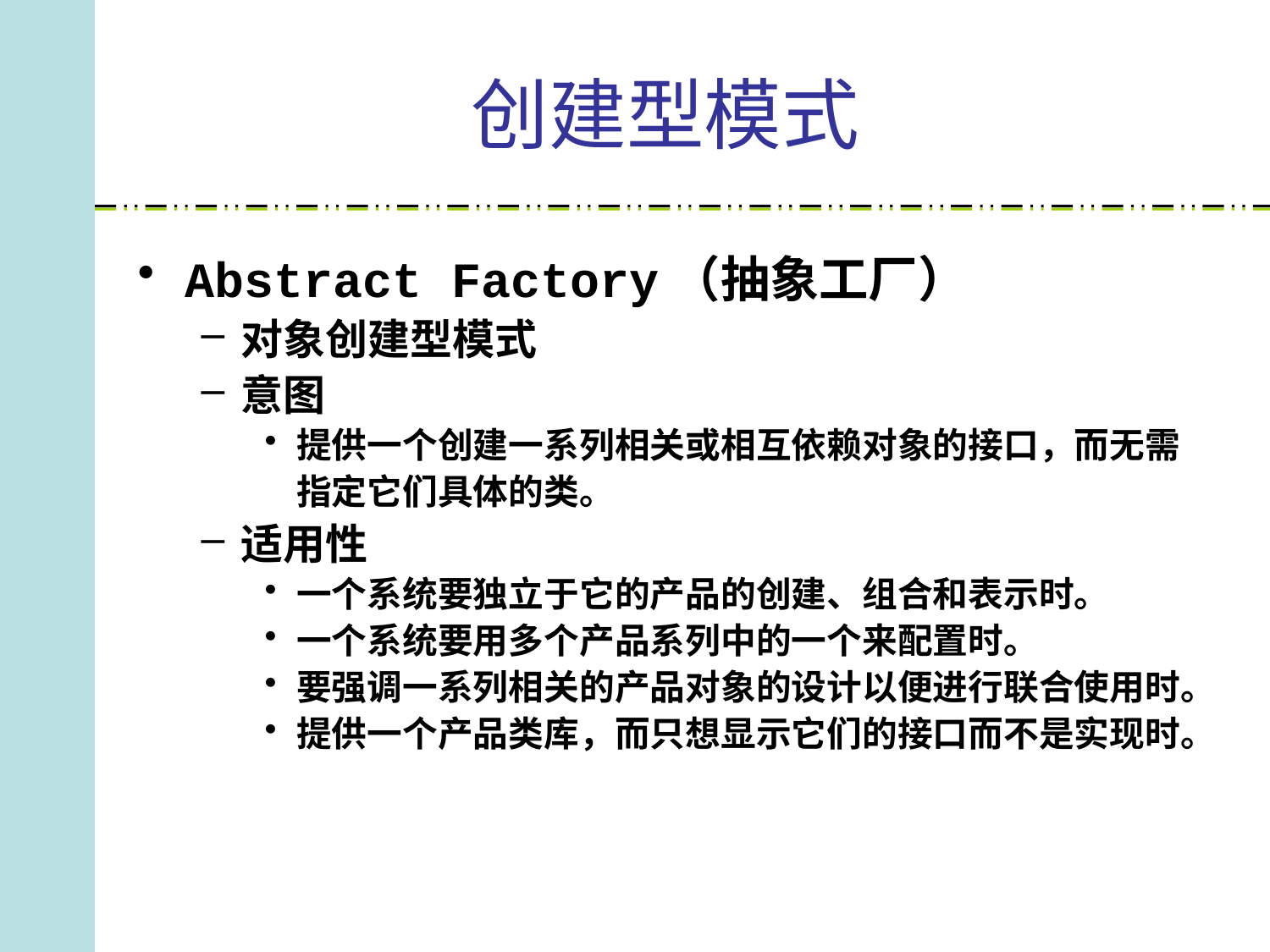

# 创建型模式
Abstract Factory（抽象工厂）
对象创建型模式
意图
提供一个创建一系列相关或相互依赖对象的接口，而无需指定它们具体的类。
适用性
一个系统要独立于它的产品的创建、组合和表示时。
一个系统要用多个产品系列中的一个来配置时。
要强调一系列相关的产品对象的设计以便进行联合使用时。
提供一个产品类库，而只想显示它们的接口而不是实现时。